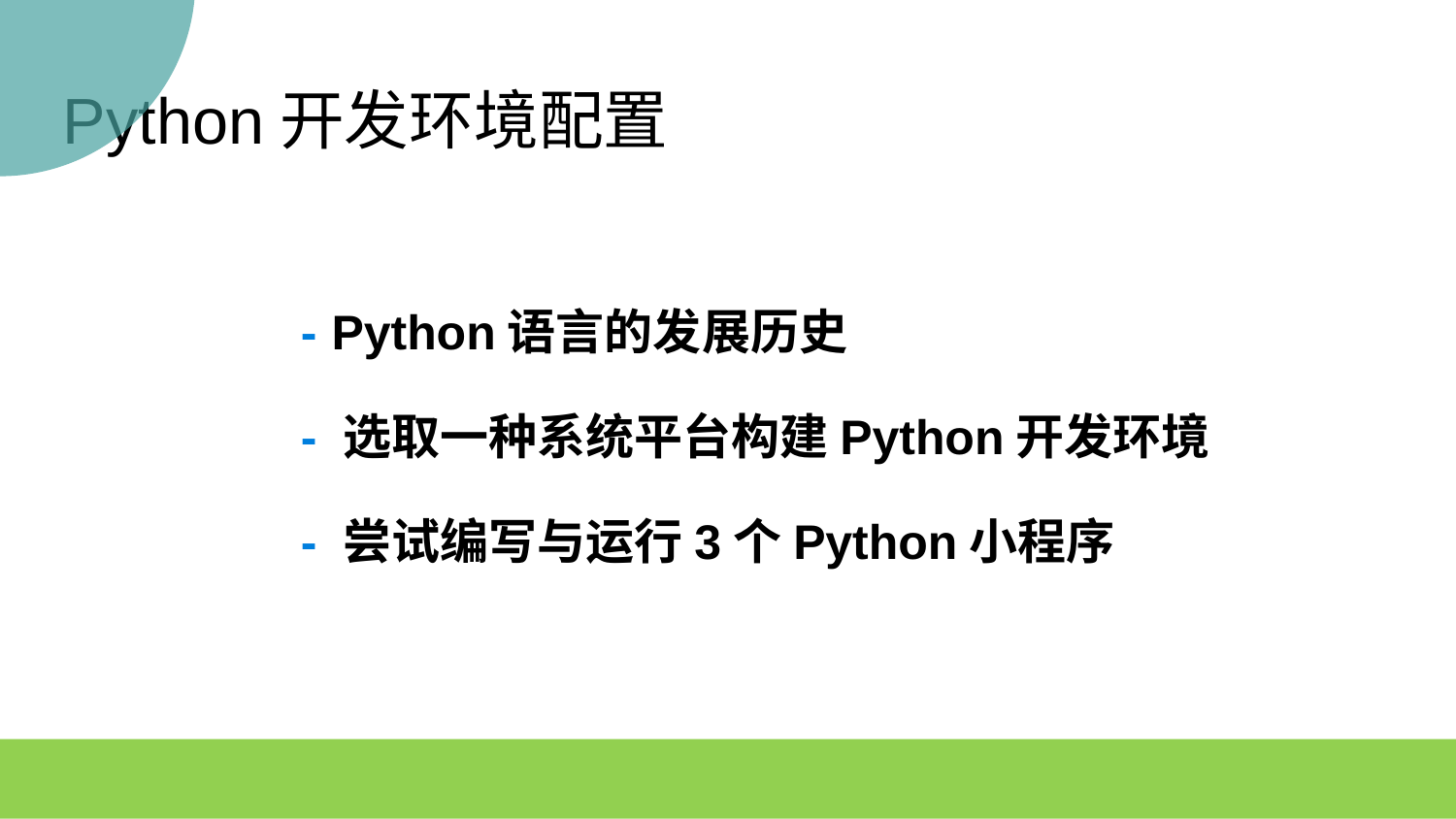

Python开发环境配置
- Python语言的发展历史
- 选取一种系统平台构建Python开发环境
- 尝试编写与运行3个Python小程序